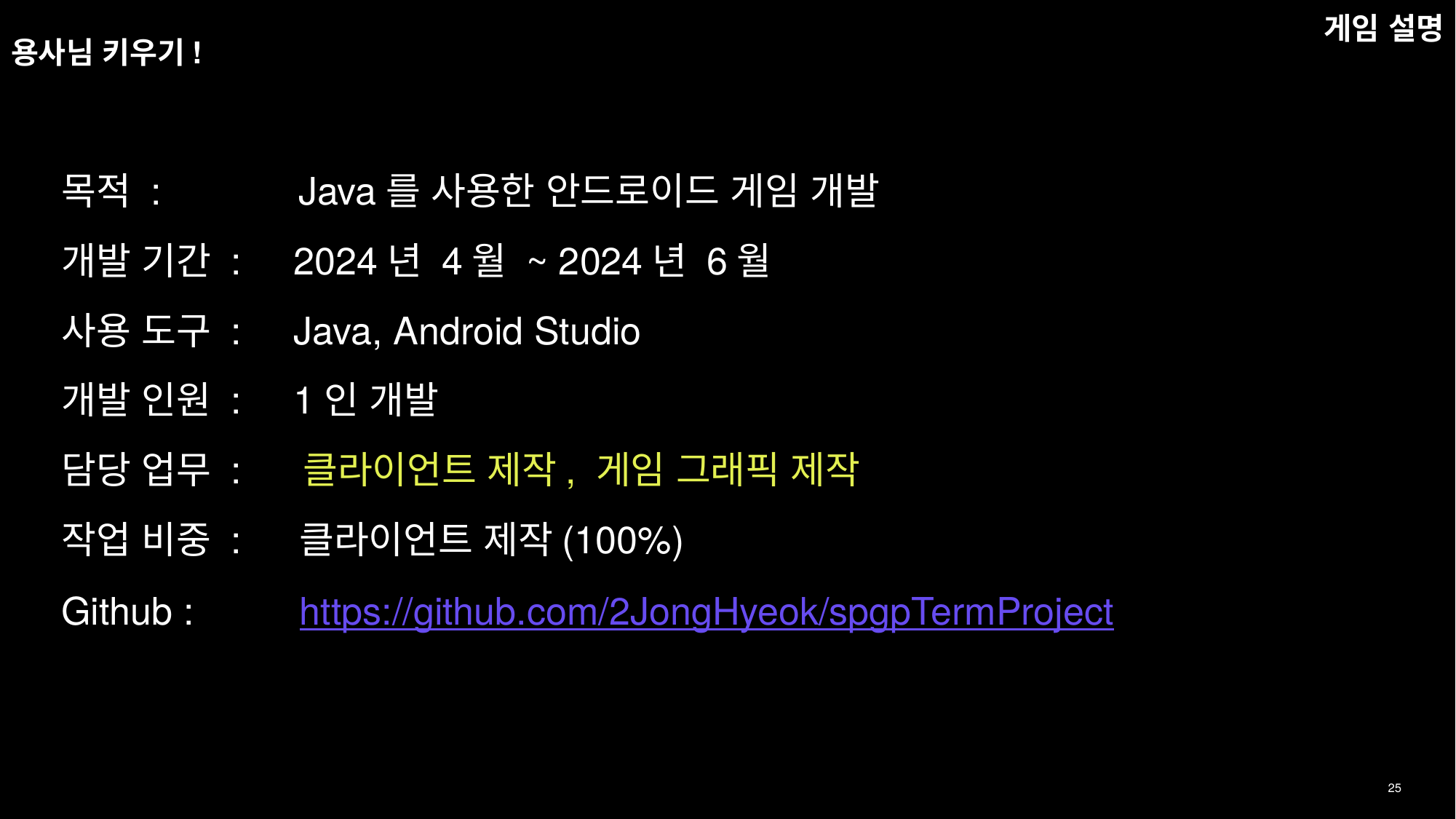

# 용사님 키우기!
게임 설명
목적 :             Java를 사용한 안드로이드 게임 개발
개발 기간 :     2024년 4월 ~ 2024년 6월
사용 도구 :     Java, Android Studio
개발 인원 :     1인 개발
담당 업무 :     클라이언트 제작, 게임 그래픽 제작
작업 비중 : 	 클라이언트 제작(100%)
Github :          https://github.com/2JongHyeok/spgpTermProject

25